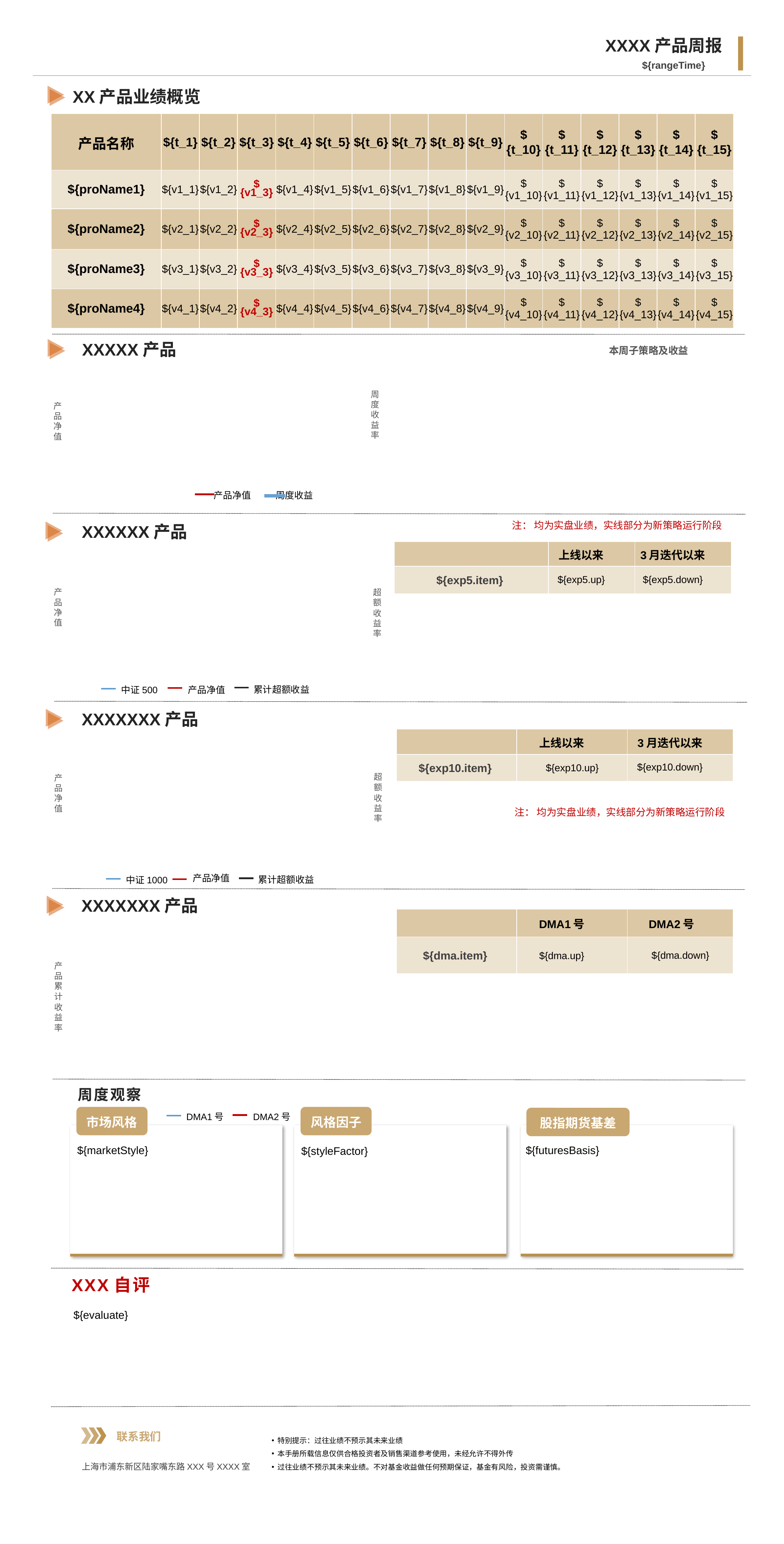

XXXX产品周报

${rangeTime}
XX产品业绩概览

| 产品名称 | ${t\_1} | ${t\_2} | ${t\_3} | ${t\_4} | ${t\_5} | ${t\_6} | ${t\_7} | ${t\_8} | ${t\_9} | ${t\_10} | ${t\_11} | ${t\_12} | ${t\_13} | ${t\_14} | ${t\_15} |
| --- | --- | --- | --- | --- | --- | --- | --- | --- | --- | --- | --- | --- | --- | --- | --- |
| ${proName1} | ${v1\_1} | ${v1\_2} | ${v1\_3} | ${v1\_4} | ${v1\_5} | ${v1\_6} | ${v1\_7} | ${v1\_8} | ${v1\_9} | ${v1\_10} | ${v1\_11} | ${v1\_12} | ${v1\_13} | ${v1\_14} | ${v1\_15} |
| ${proName2} | ${v2\_1} | ${v2\_2} | ${v2\_3} | ${v2\_4} | ${v2\_5} | ${v2\_6} | ${v2\_7} | ${v2\_8} | ${v2\_9} | ${v2\_10} | ${v2\_11} | ${v2\_12} | ${v2\_13} | ${v2\_14} | ${v2\_15} |
| ${proName3} | ${v3\_1} | ${v3\_2} | ${v3\_3} | ${v3\_4} | ${v3\_5} | ${v3\_6} | ${v3\_7} | ${v3\_8} | ${v3\_9} | ${v3\_10} | ${v3\_11} | ${v3\_12} | ${v3\_13} | ${v3\_14} | ${v3\_15} |
| ${proName4} | ${v4\_1} | ${v4\_2} | ${v4\_3} | ${v4\_4} | ${v4\_5} | ${v4\_6} | ${v4\_7} | ${v4\_8} | ${v4\_9} | ${v4\_10} | ${v4\_11} | ${v4\_12} | ${v4\_13} | ${v4\_14} | ${v4\_15} |
XXXXX产品

本周子策略及收益
周度收益率
产品净值
            产品净值            周度收益
注： 均为实盘业绩，实线部分为新策略运行阶段
XXXXXX产品

|  | 上线以来 | 3月迭代以来 |
| --- | --- | --- |
| ${exp5.item} | ${exp5.up} | ${exp5.down} |
产品净值
超额
收益率
累计超额收益
中证500

产品净值

XXXXXXX产品

|  | 上线以来 | 3月迭代以来 |
| --- | --- | --- |
| ${exp10.item} | ${exp10.up} | ${exp10.down} |
超额
收益率
产品净值
注： 均为实盘业绩，实线部分为新策略运行阶段
产品净值

中证1000

累计超额收益
XXXXXXX产品

|  | DMA1号 | DMA2号 |
| --- | --- | --- |
| ${dma.item} | ${dma.up} | ${dma.down} |
产品累计
收益率
周度观察
市场风格
风格因子
股指期货基差
DMA1号

DMA2号

${marketStyle}
${futuresBasis}
${styleFactor}
XXX自评
${evaluate}
联系我们

特别提示：过往业绩不预示其未来业绩
本手册所载信息仅供合格投资者及销售渠道参考使用，未经允许不得外传
过往业绩不预示其未来业绩。不对基金收益做任何预期保证，基金有风险，投资需谨慎。

上海市浦东新区陆家嘴东路XXX号XXXX室